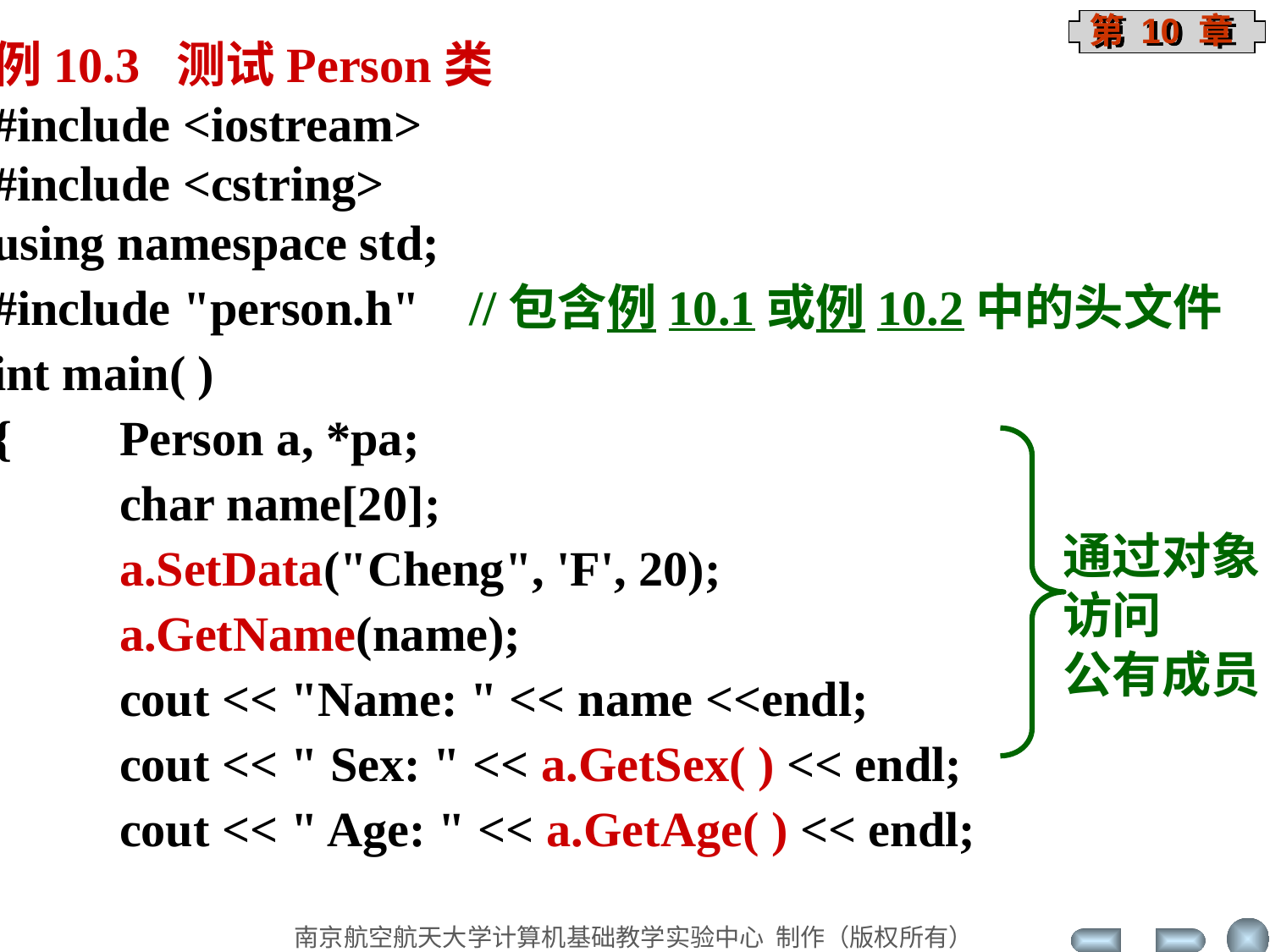

例10.3  测试Person类
#include <iostream>
#include <cstring>
using namespace std;
#include "person.h"    //包含例10.1或例10.2中的头文件
int main( )
{	Person a, *pa;
	char name[20];
	a.SetData("Cheng", 'F', 20);
	a.GetName(name);
	cout << "Name: " << name <<endl;
	cout << " Sex: " << a.GetSex( ) << endl;
	cout << " Age: " << a.GetAge( ) << endl;

通过对象
访问
公有成员